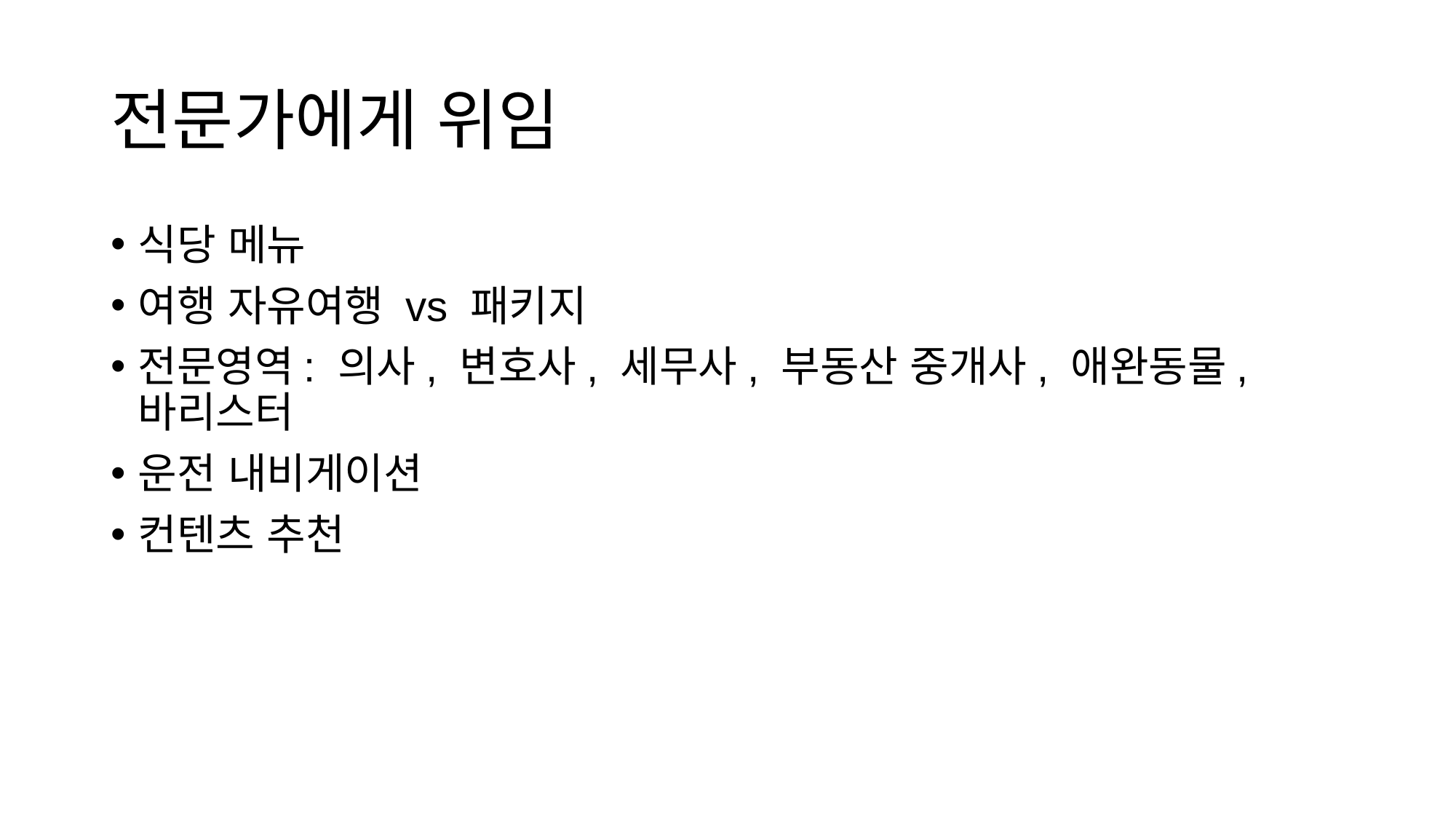

# 전문가에게 위임
식당 메뉴
여행 자유여행 vs 패키지
전문영역: 의사, 변호사, 세무사, 부동산 중개사, 애완동물, 바리스터
운전 내비게이션
컨텐츠 추천